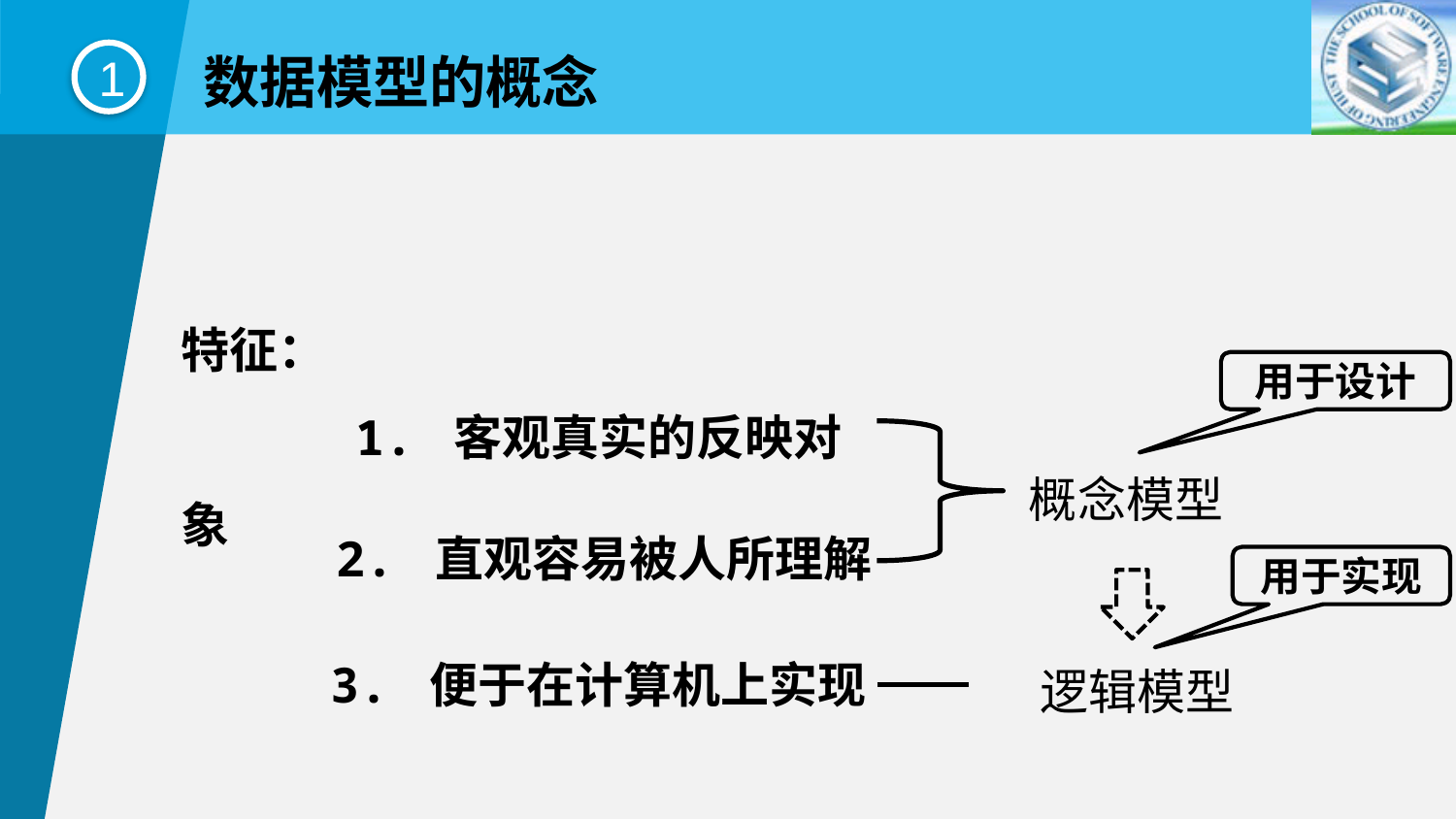

数据模型的概念
1
特征：
      1. 客观真实的反映对象
用于设计

概念模型
  2. 直观容易被人所理解
用于实现

  3. 便于在计算机上实现
逻辑模型